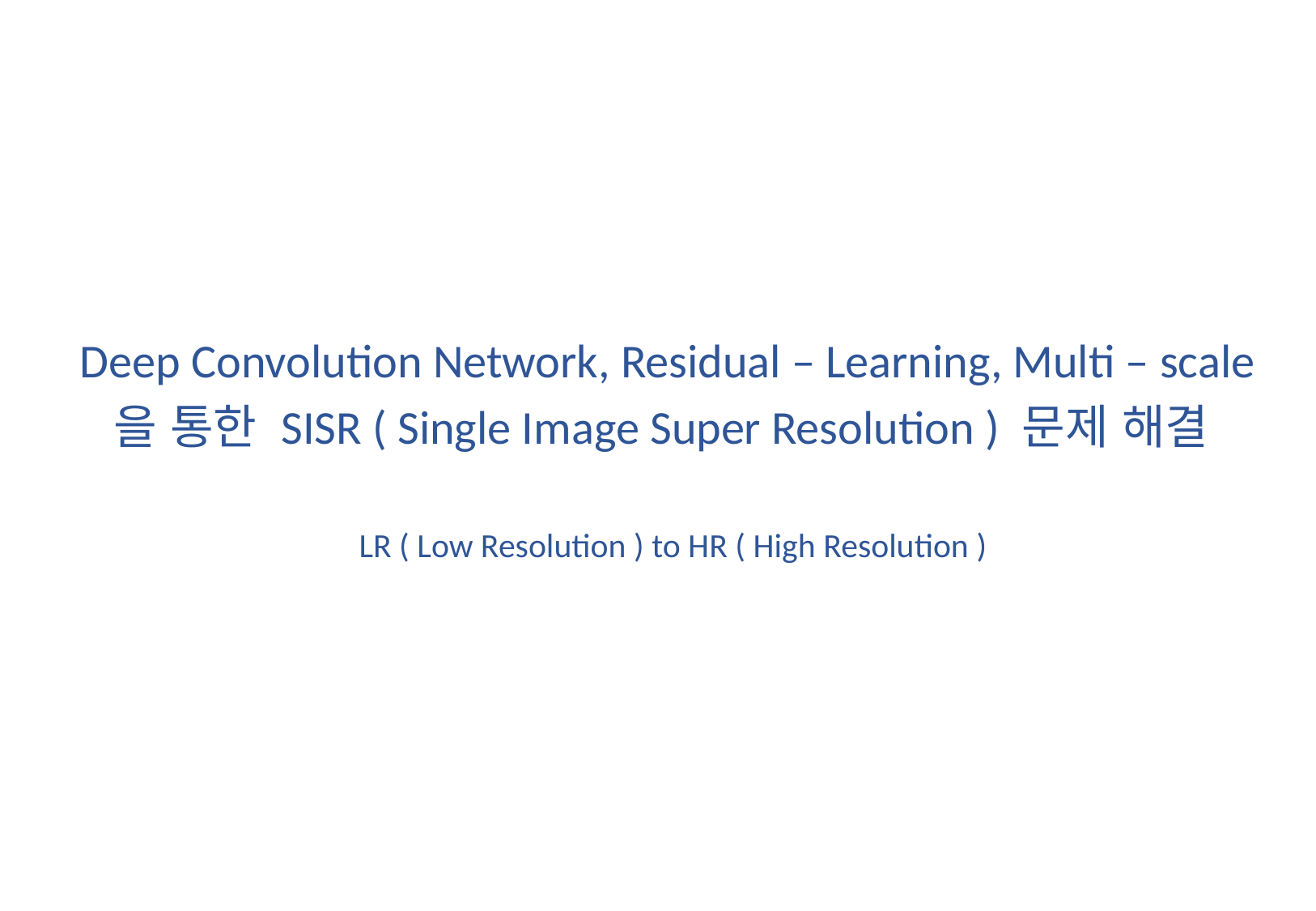

Deep Convolution Network, Residual – Learning, Multi – scale

을 통한 SISR ( Single Image Super Resolution ) 문제 해결

 LR ( Low Resolution ) to HR ( High Resolution )